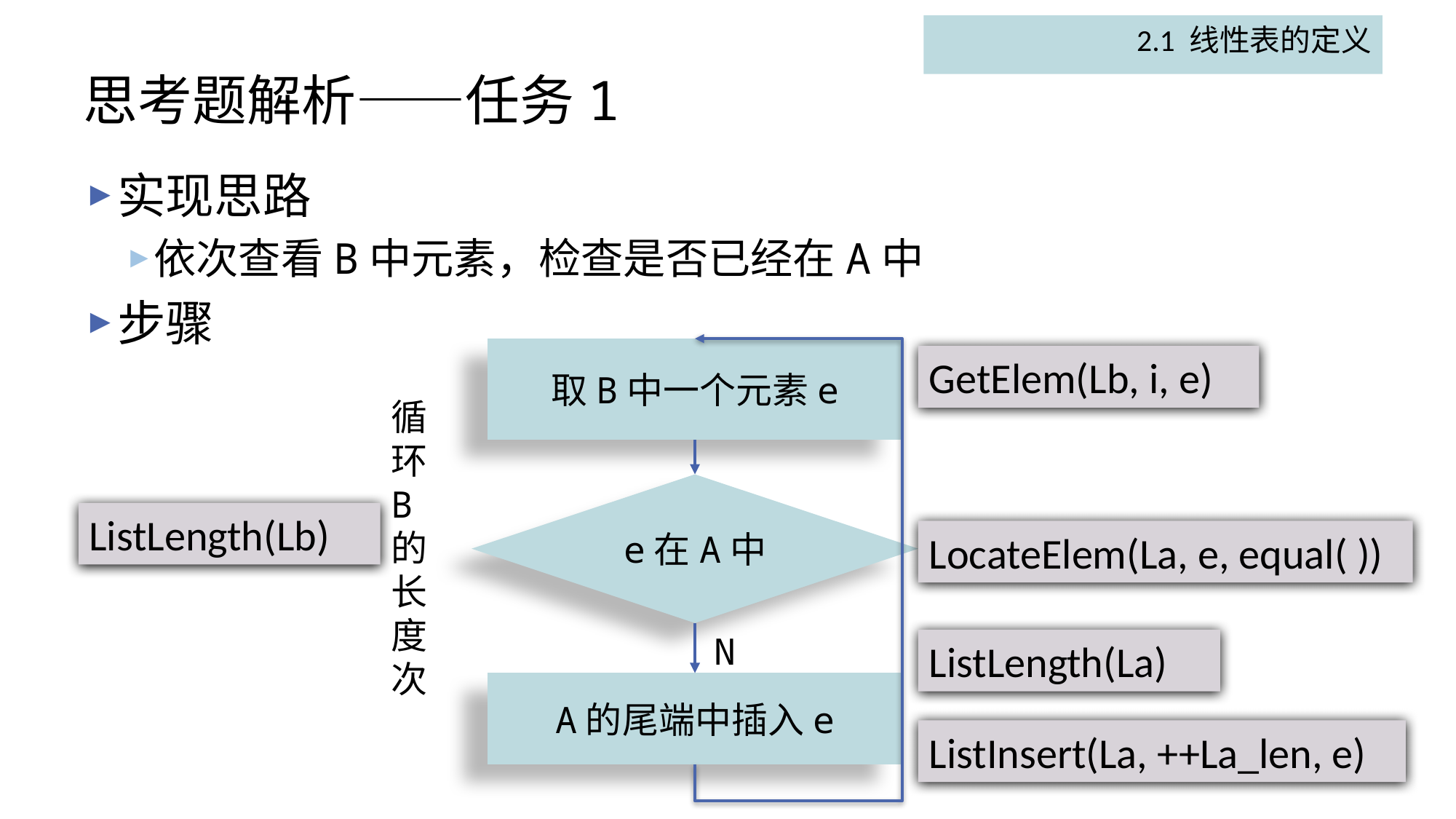

2.1 线性表的定义
# 思考题解析——任务1
实现思路
依次查看B中元素，检查是否已经在A中
步骤
取B中一个元素e
GetElem(Lb, i, e)
循环B的长度次
e在A中
ListLength(Lb)
LocateElem(La, e, equal( ))
N
ListLength(La)
A的尾端中插入e
ListInsert(La, ++La_len, e)